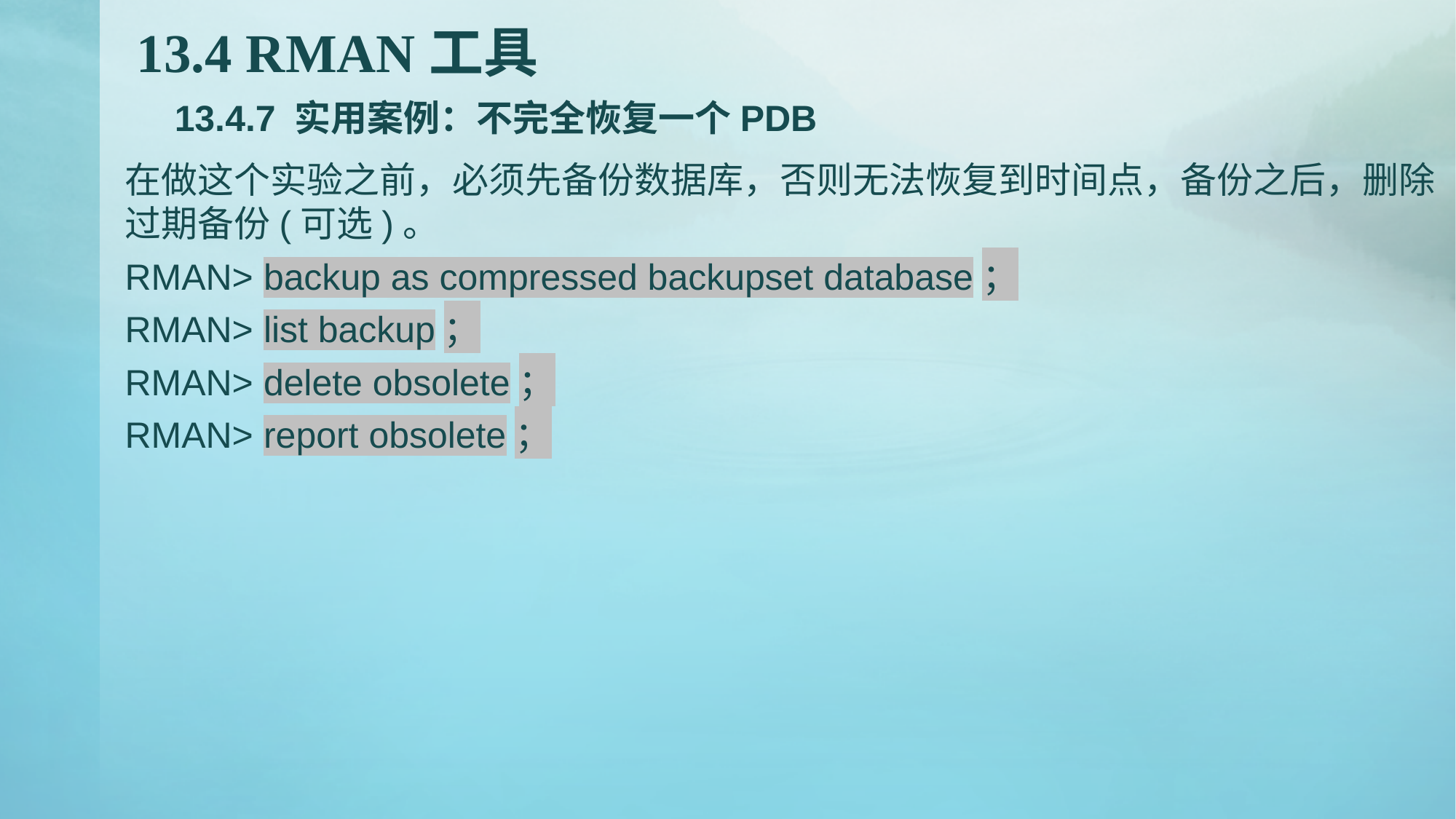

# 13.4 RMAN工具 13.4.7 实用案例：不完全恢复一个PDB
在做这个实验之前，必须先备份数据库，否则无法恢复到时间点，备份之后，删除过期备份(可选)。
RMAN> backup as compressed backupset database；
RMAN> list backup；
RMAN> delete obsolete；
RMAN> report obsolete；